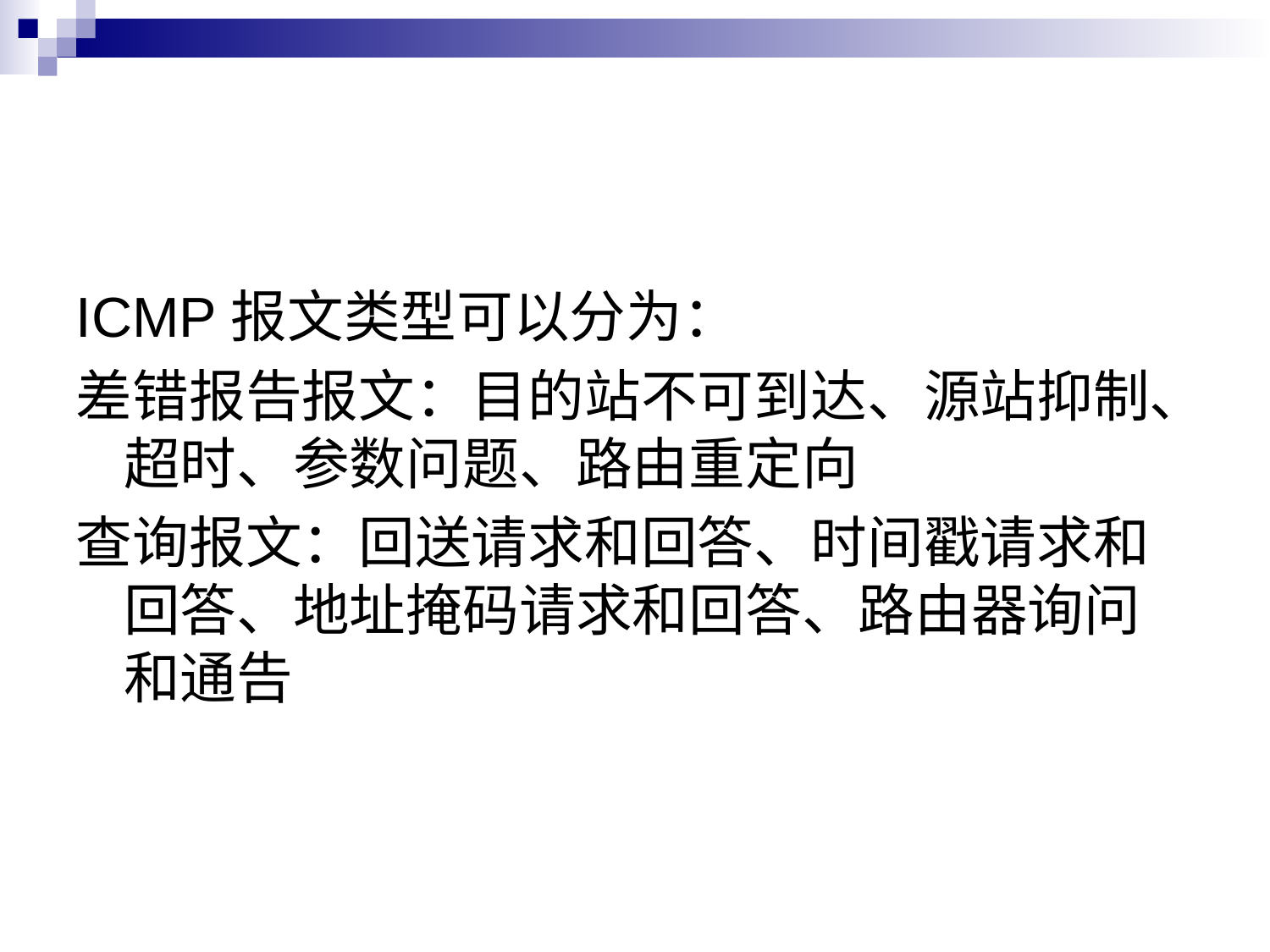

#
ICMP报文类型可以分为：
差错报告报文：目的站不可到达、源站抑制、超时、参数问题、路由重定向
查询报文：回送请求和回答、时间戳请求和回答、地址掩码请求和回答、路由器询问和通告